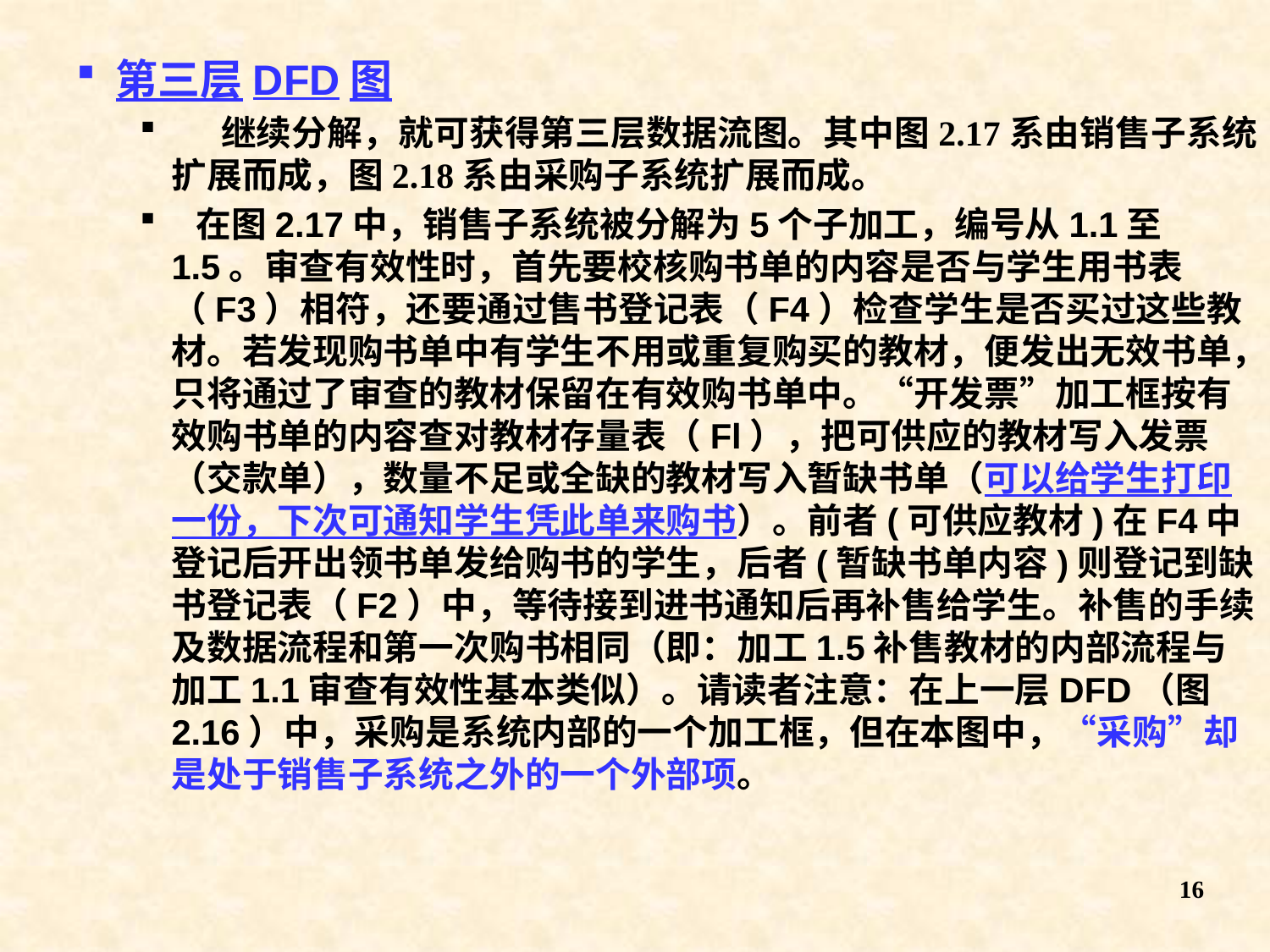

第三层DFD图
     继续分解，就可获得第三层数据流图。其中图2.17系由销售子系统扩展而成，图2.18系由采购子系统扩展而成。
  在图2.17中，销售子系统被分解为5个子加工，编号从1.1至1.5。审查有效性时，首先要校核购书单的内容是否与学生用书表（F3）相符，还要通过售书登记表（F4）检查学生是否买过这些教材。若发现购书单中有学生不用或重复购买的教材，便发出无效书单，只将通过了审查的教材保留在有效购书单中。“开发票”加工框按有效购书单的内容查对教材存量表（Fl），把可供应的教材写入发票（交款单），数量不足或全缺的教材写入暂缺书单（可以给学生打印一份，下次可通知学生凭此单来购书）。前者(可供应教材)在F4中登记后开出领书单发给购书的学生，后者(暂缺书单内容)则登记到缺书登记表（F2）中，等待接到进书通知后再补售给学生。补售的手续及数据流程和第一次购书相同（即：加工1.5补售教材的内部流程与加工1.1审查有效性基本类似）。请读者注意：在上一层DFD（图2.16）中，采购是系统内部的一个加工框，但在本图中，“采购”却是处于销售子系统之外的一个外部项。
16